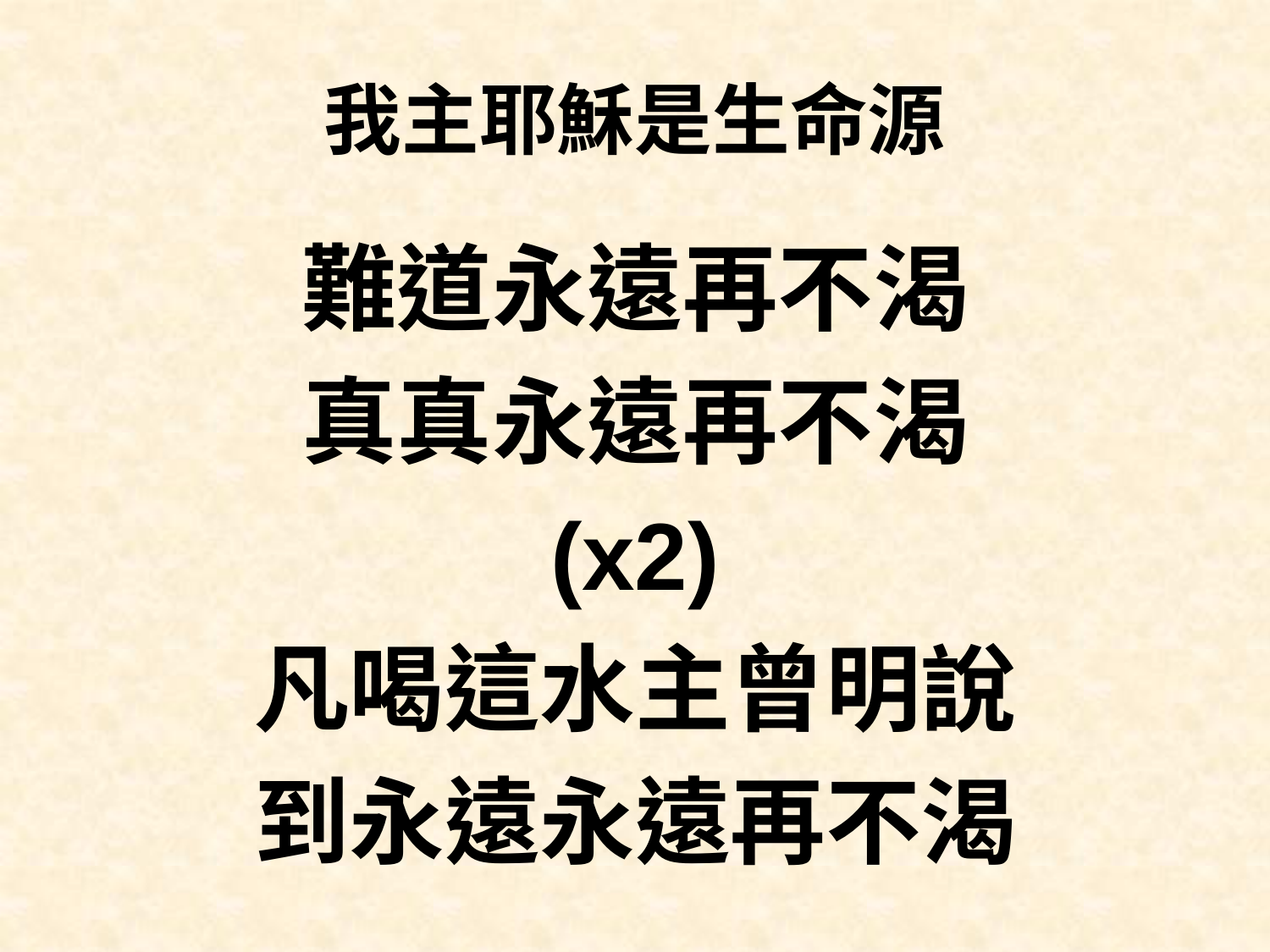

# 我主耶穌是生命源
難道永遠再不渴
真真永遠再不渴
(x2)
凡喝這水主曾明說
到永遠永遠再不渴